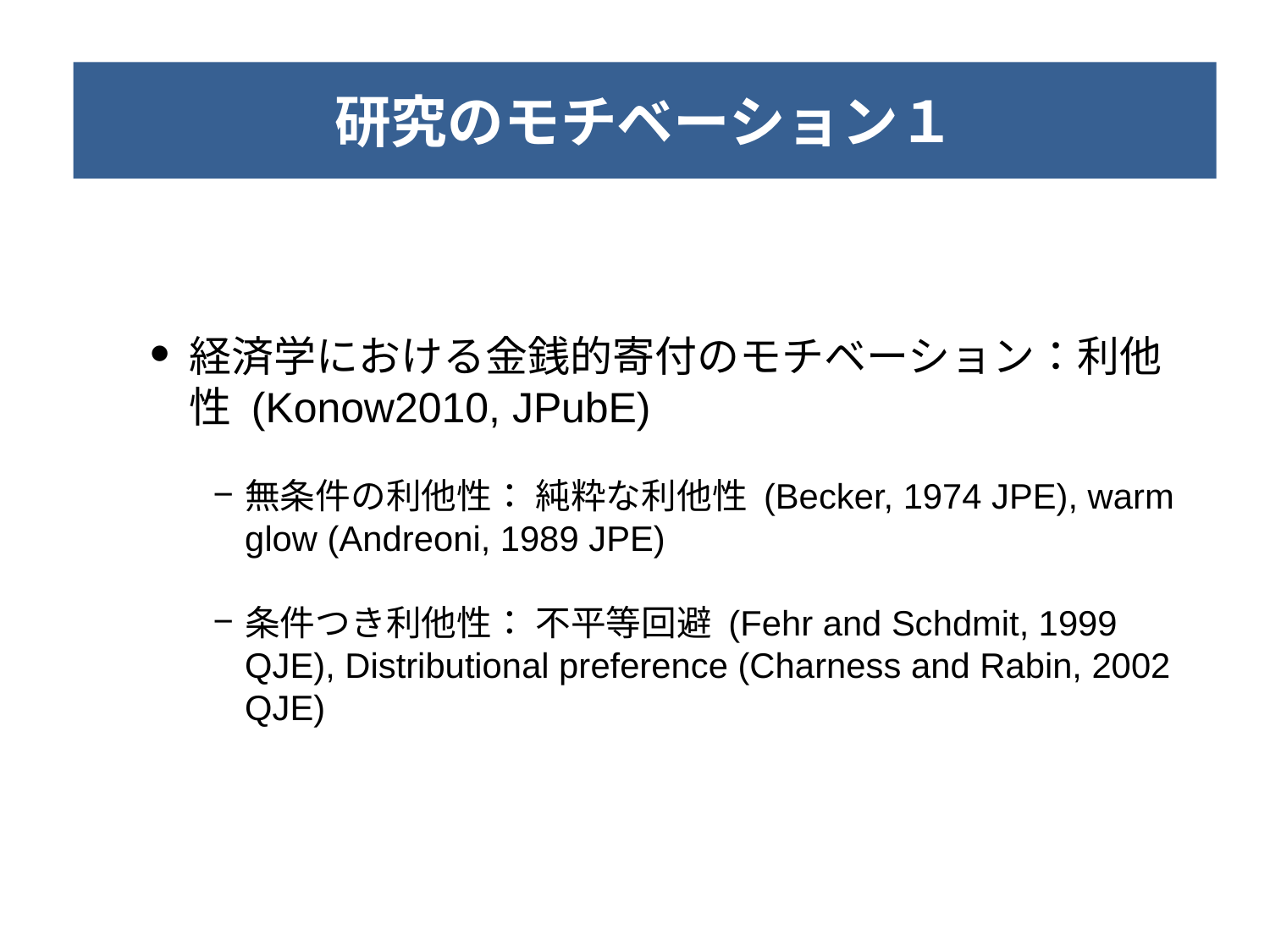

# 研究のモチベーション１
経済学における金銭的寄付のモチベーション：利他性 (Konow2010, JPubE)
無条件の利他性： 純粋な利他性 (Becker, 1974 JPE), warm glow (Andreoni, 1989 JPE)
条件つき利他性： 不平等回避 (Fehr and Schdmit, 1999 QJE), Distributional preference (Charness and Rabin, 2002 QJE)